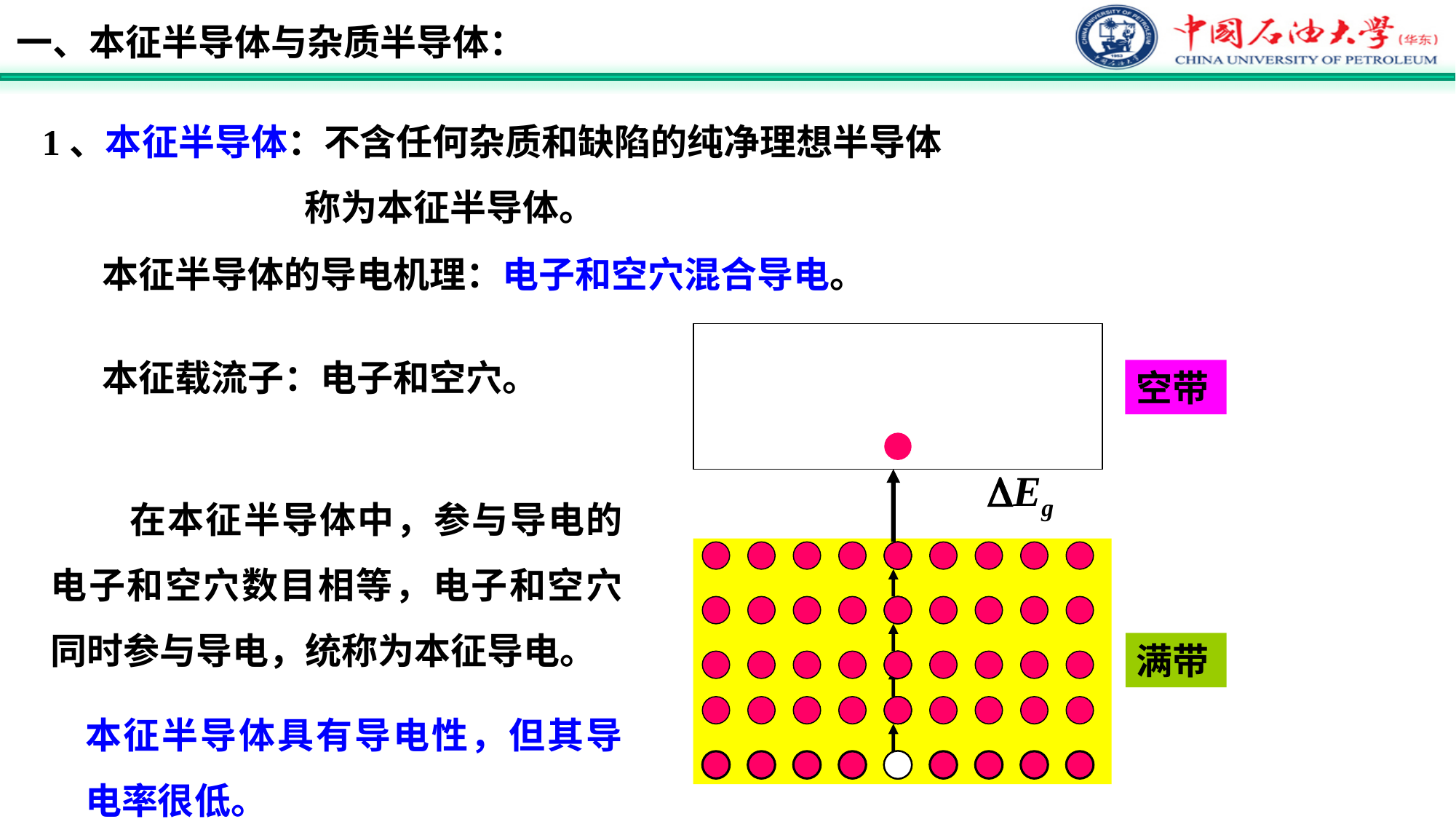

一、本征半导体与杂质半导体：
1、本征半导体：不含任何杂质和缺陷的纯净理想半导体
                               称为本征半导体。
本征半导体的导电机理：电子和空穴混合导电。

本征载流子：电子和空穴。
空带

ΔEg

       在本征半导体中，参与导电的电子和空穴数目相等，电子和空穴同时参与导电，统称为本征导电。

满带

本征半导体具有导电性，但其导电率很低。